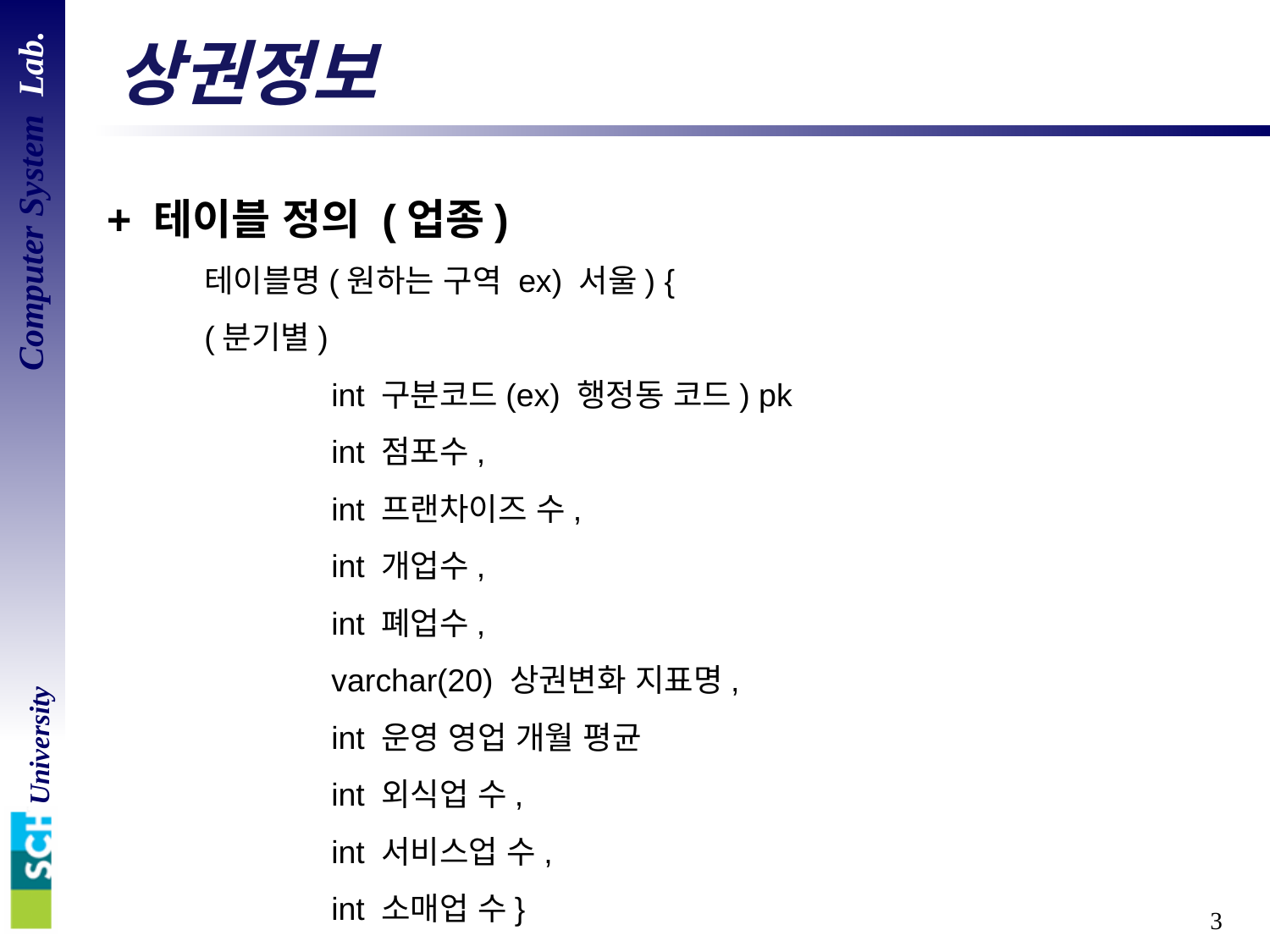

# 상권정보
+ 테이블 정의 (업종)

테이블명(원하는 구역 ex) 서울) {
(분기별)
	int 구분코드(ex) 행정동 코드) pk
	int 점포수,
 	int 프랜차이즈 수,
 	int 개업수,
	int 폐업수,
	varchar(20) 상권변화 지표명,
	int 운영 영업 개월 평균
	int 외식업 수,
	int 서비스업 수,
	int 소매업 수}